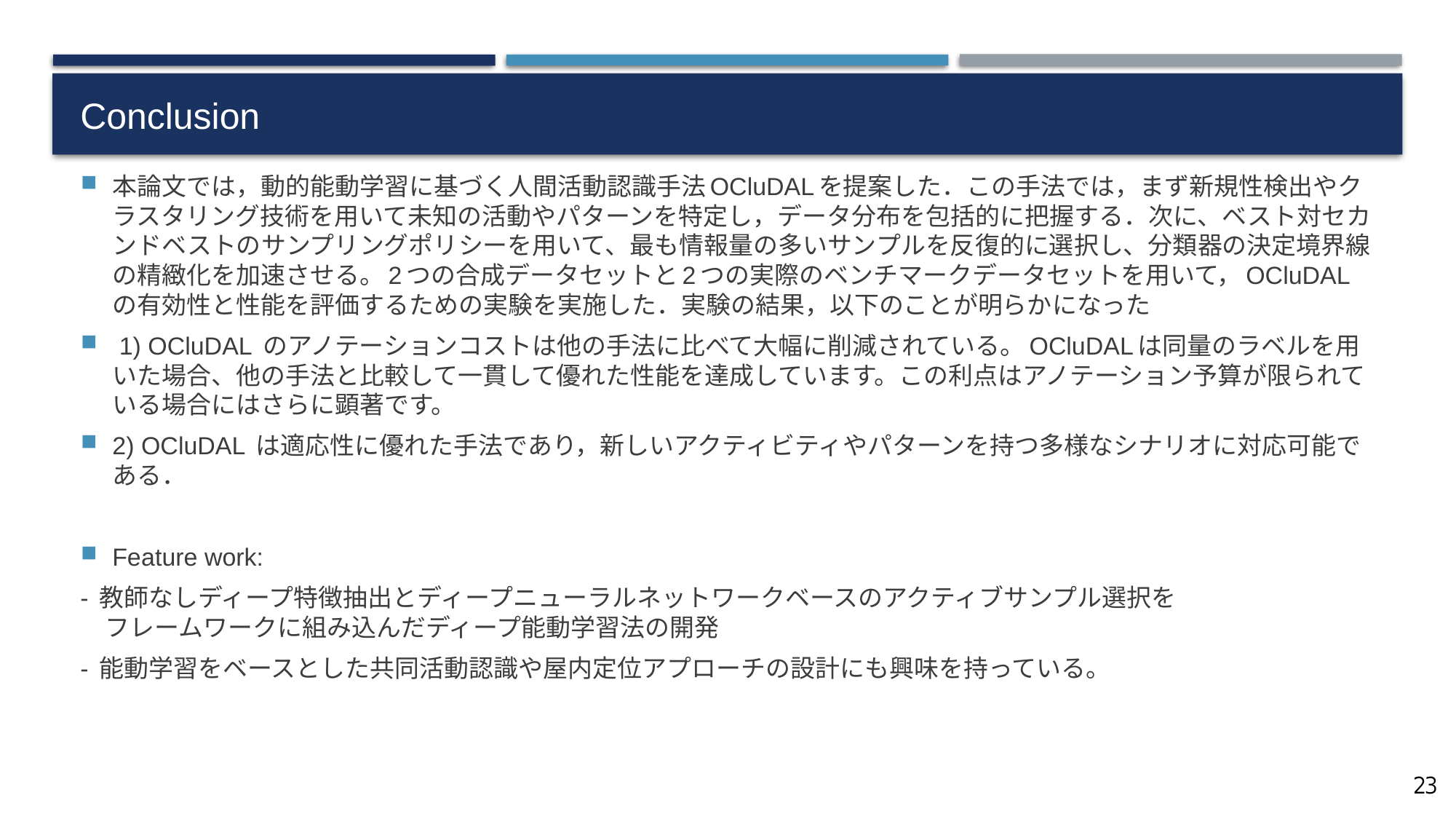

# Conclusion
本論文では，動的能動学習に基づく人間活動認識手法OCluDALを提案した．この手法では，まず新規性検出やクラスタリング技術を用いて未知の活動やパターンを特定し，データ分布を包括的に把握する．次に、ベスト対セカンドベストのサンプリングポリシーを用いて、最も情報量の多いサンプルを反復的に選択し、分類器の決定境界線の精緻化を加速させる。2つの合成データセットと2つの実際のベンチマークデータセットを用いて，OCluDALの有効性と性能を評価するための実験を実施した．実験の結果，以下のことが明らかになった
 1) OCluDAL のアノテーションコストは他の手法に比べて大幅に削減されている。OCluDALは同量のラベルを用いた場合、他の手法と比較して一貫して優れた性能を達成しています。この利点はアノテーション予算が限られている場合にはさらに顕著です。
2) OCluDAL は適応性に優れた手法であり，新しいアクティビティやパターンを持つ多様なシナリオに対応可能である．

Feature work:
- 教師なしディープ特徴抽出とディープニューラルネットワークベースのアクティブサンプル選択を
　フレームワークに組み込んだディープ能動学習法の開発
- 能動学習をベースとした共同活動認識や屋内定位アプローチの設計にも興味を持っている。
23